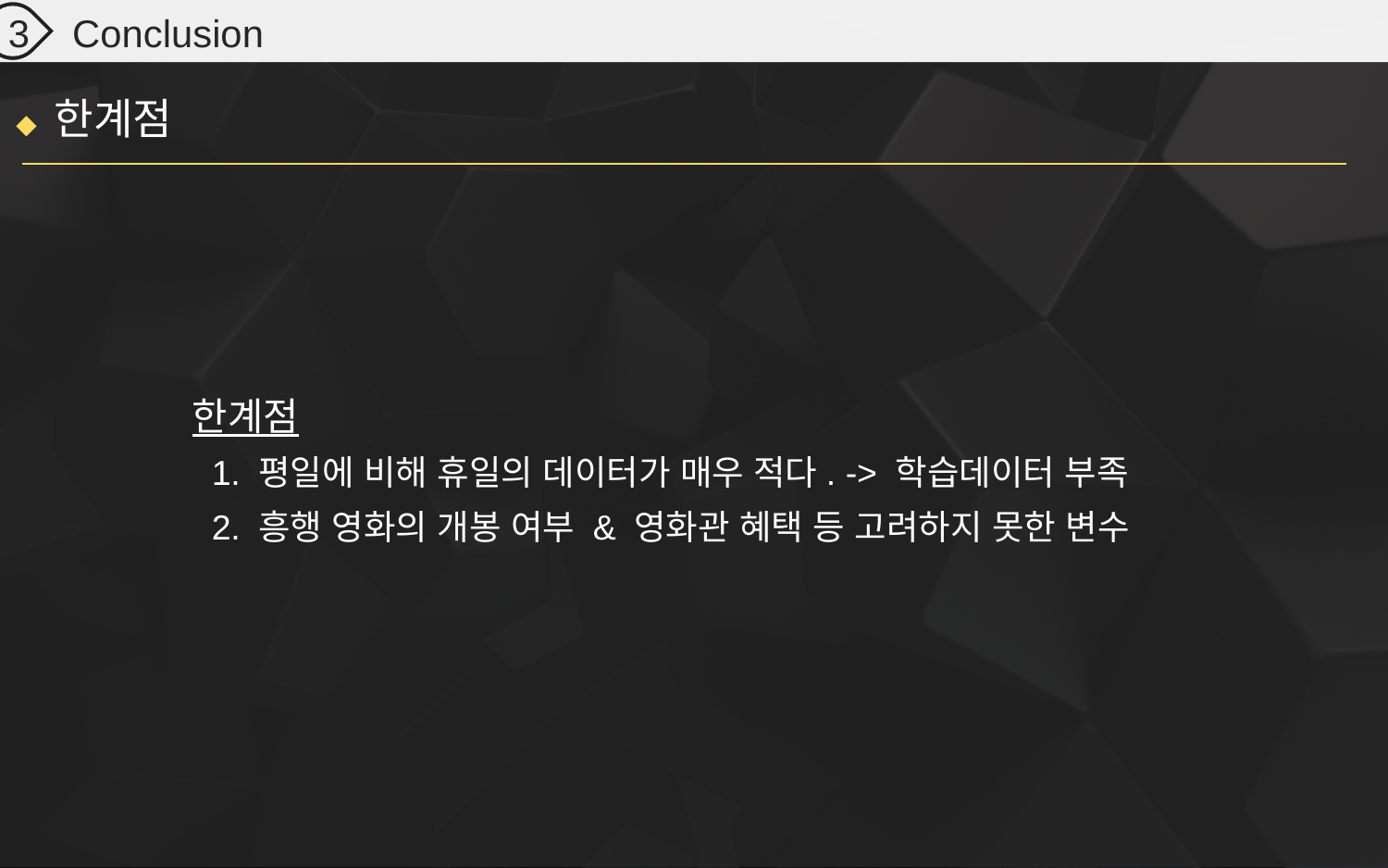

# 3    Conclusion
◆  한계점
한계점
  1. 평일에 비해 휴일의 데이터가 매우 적다. -> 학습데이터 부족
  2. 흥행 영화의 개봉 여부 & 영화관 혜택 등 고려하지 못한 변수